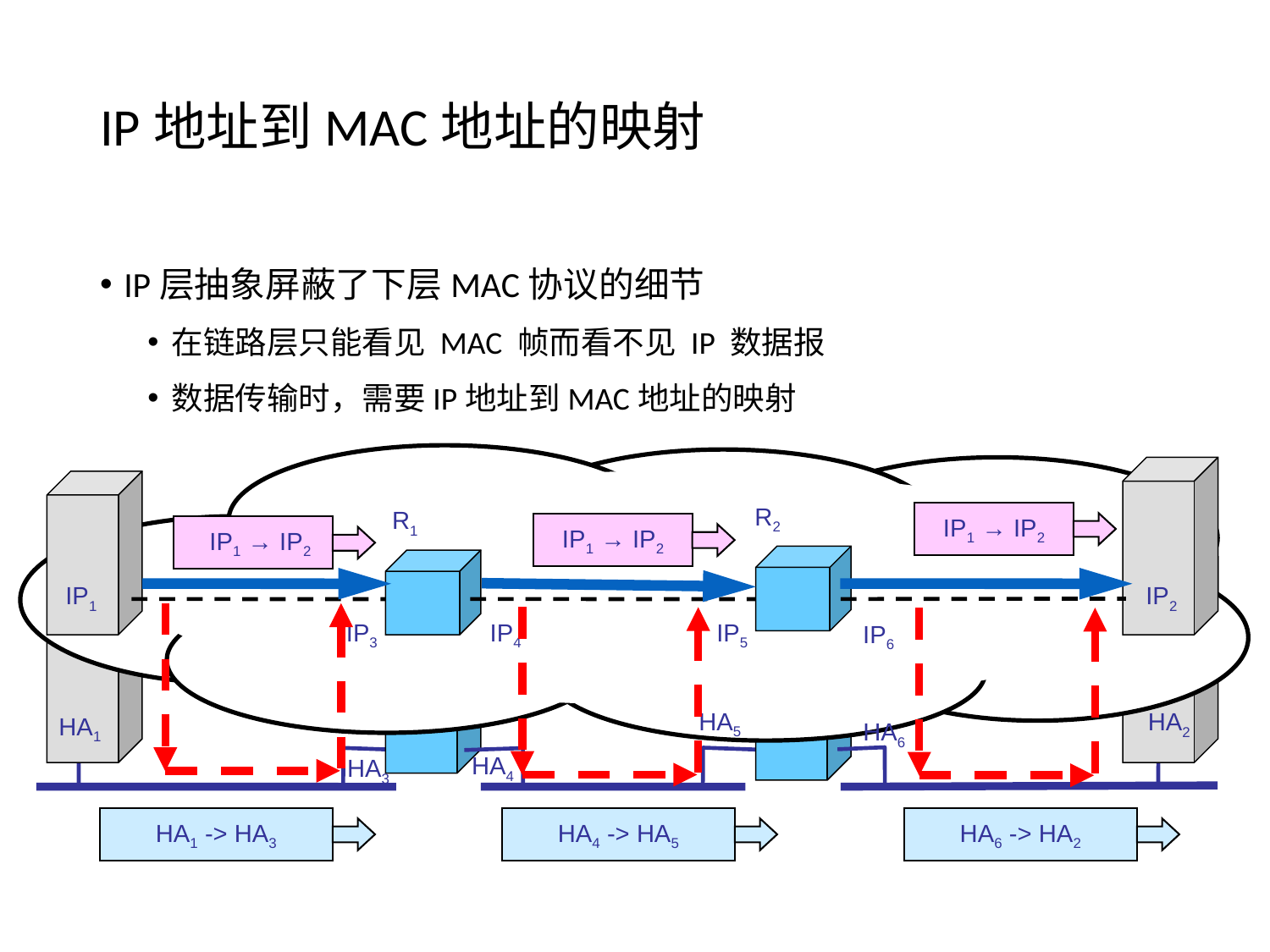

# IP地址到MAC地址的映射
IP层抽象屏蔽了下层MAC协议的细节
在链路层只能看见 MAC 帧而看不见 IP 数据报
数据传输时，需要IP地址到MAC地址的映射

R2
R1
IP1 → IP2

IP1 → IP2

  IP1 → IP2

IP1
IP2

IP3
IP4
IP5
IP6
HA5
HA2
HA1
HA6
HA4
HA3

HA1 -> HA3

HA4 -> HA5

HA6 -> HA2

24